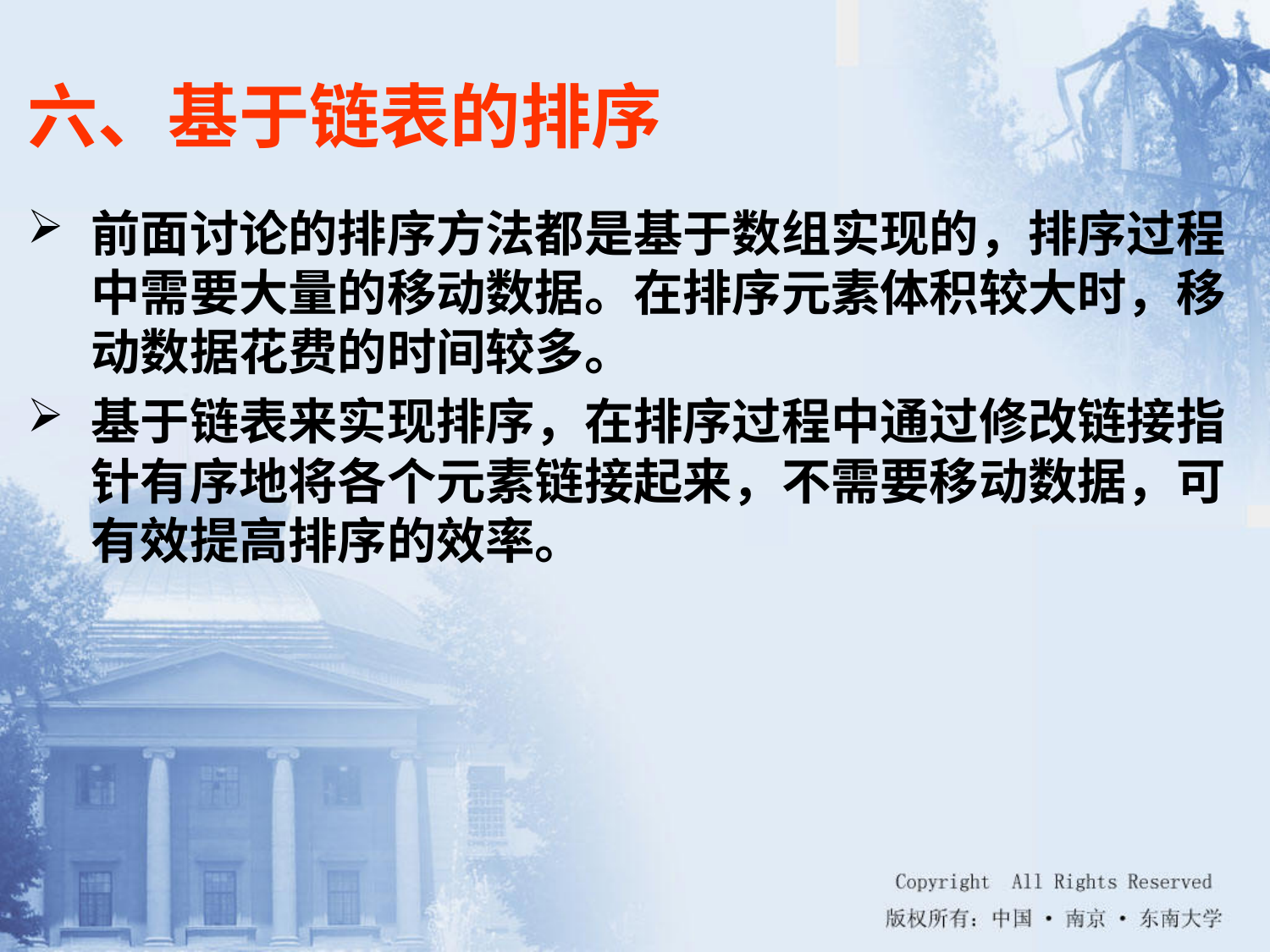

六、基于链表的排序
前面讨论的排序方法都是基于数组实现的，排序过程中需要大量的移动数据。在排序元素体积较大时，移动数据花费的时间较多。
基于链表来实现排序，在排序过程中通过修改链接指针有序地将各个元素链接起来，不需要移动数据，可有效提高排序的效率。